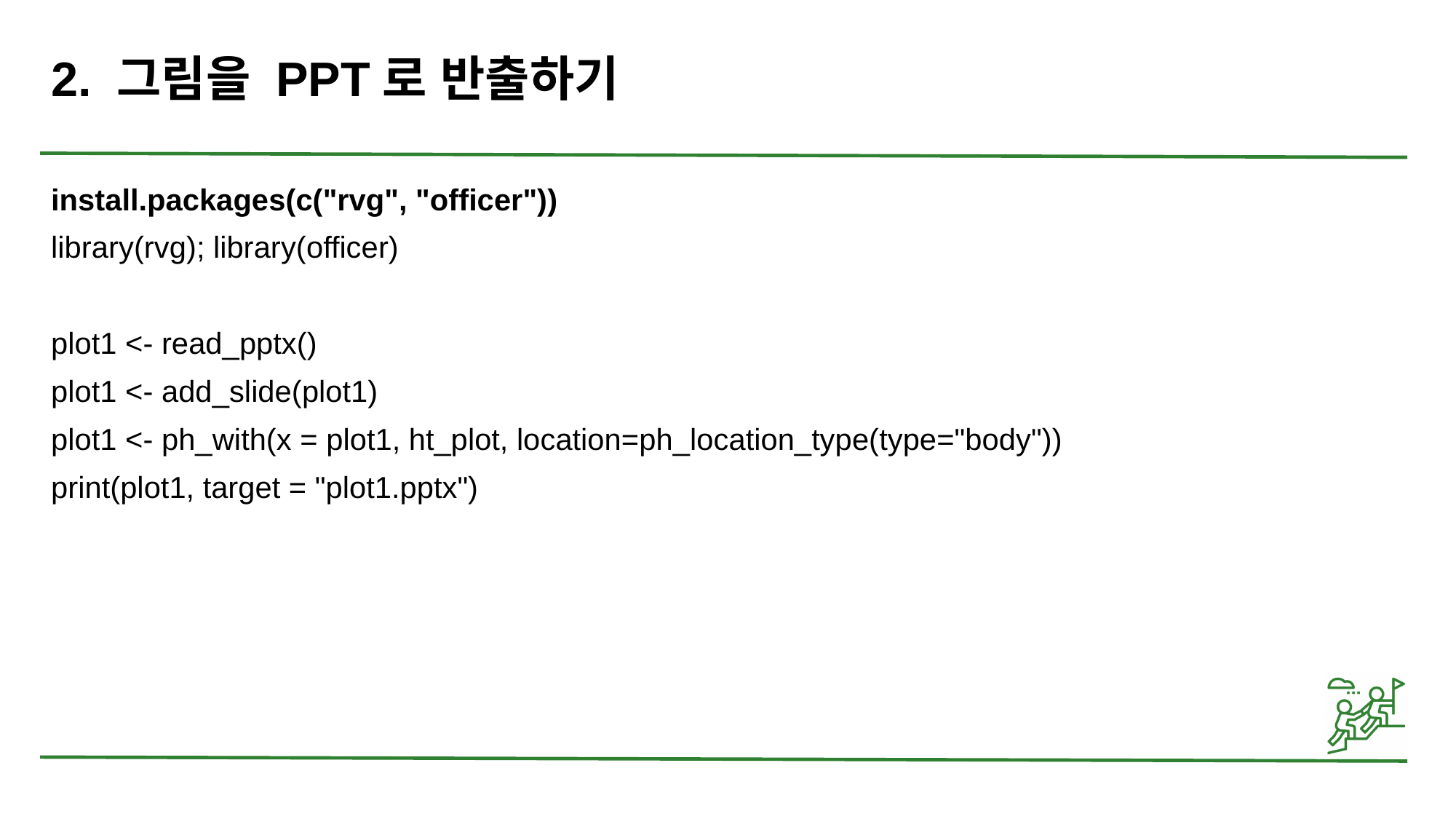

# 2. 그림을 PPT로 반출하기
install.packages(c("rvg", "officer"))
library(rvg); library(officer)

plot1 <- read_pptx()
plot1 <- add_slide(plot1)
plot1 <- ph_with(x = plot1, ht_plot, location=ph_location_type(type="body"))
print(plot1, target = "plot1.pptx")